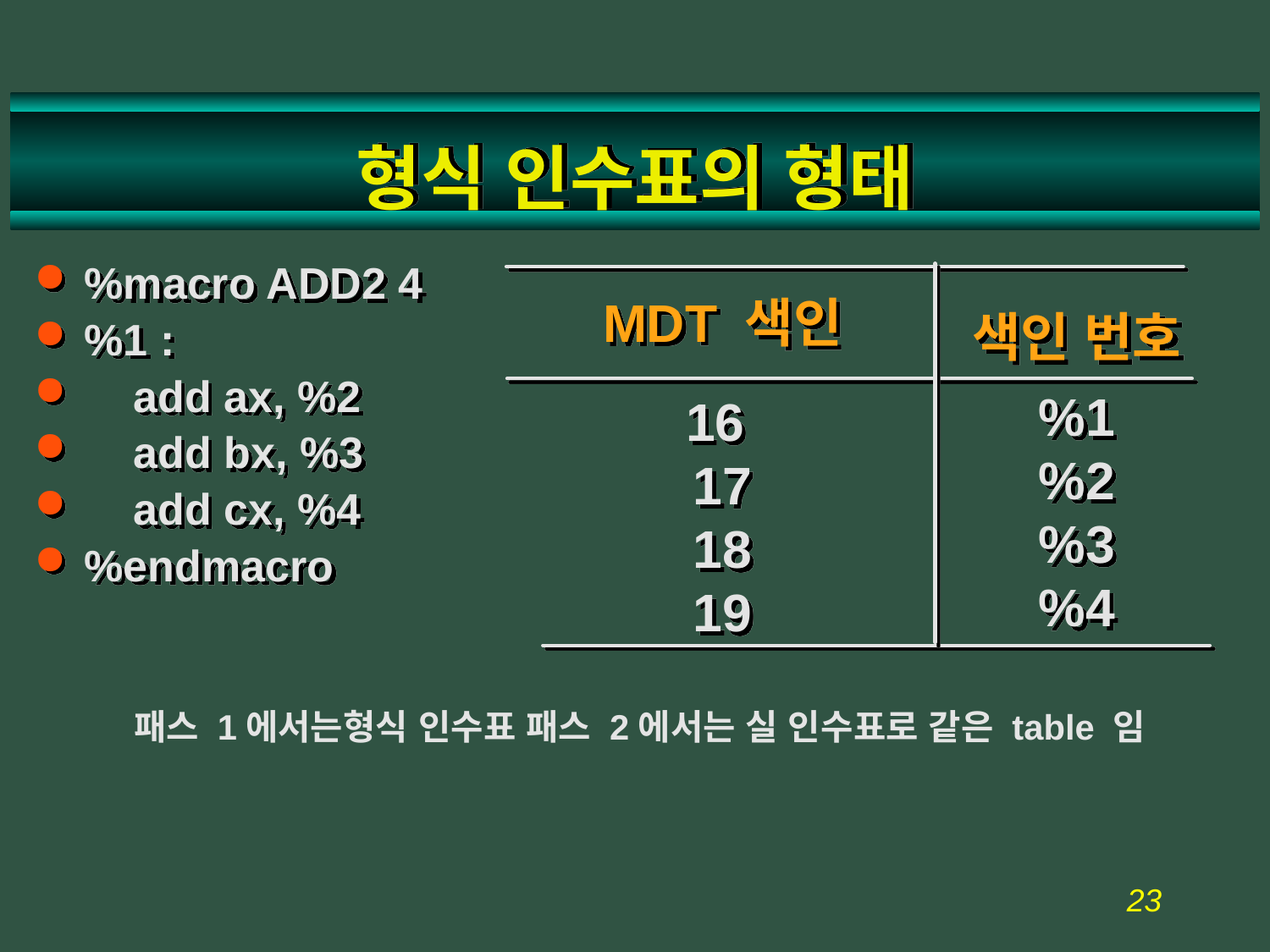

# 형식 인수표의 형태
%macro ADD2 4
%1 :
    add ax, %2
    add bx, %3
    add cx, %4
%endmacro

MDT 색인
16
17
18
19
색인 번호
%1
%2
%3
%4

패스 1에서는형식 인수표 패스 2에서는 실 인수표로 같은 table 임
23